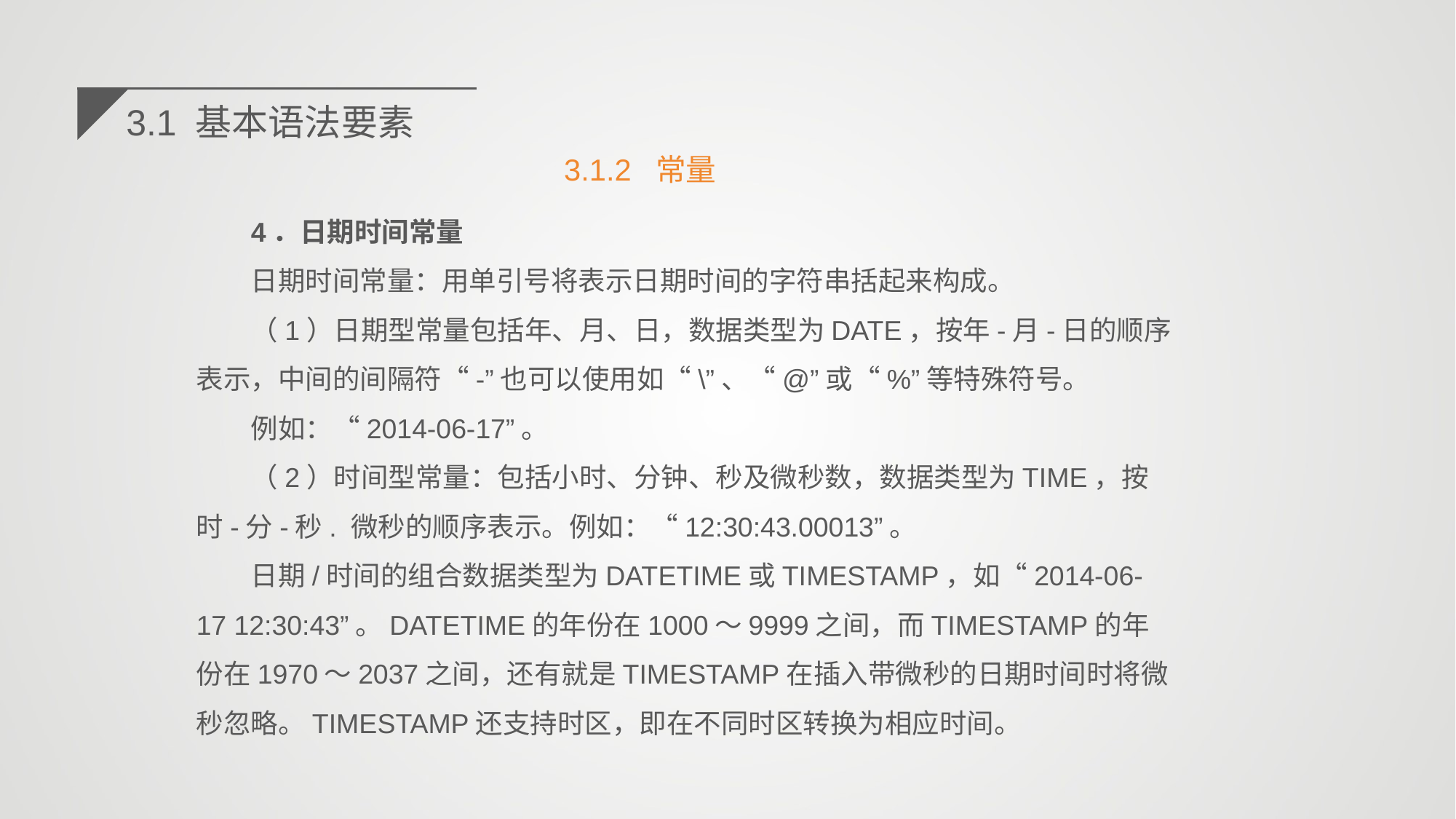

3.1 基本语法要素

3.1.2  常量
4．日期时间常量
日期时间常量：用单引号将表示日期时间的字符串括起来构成。
（1）日期型常量包括年、月、日，数据类型为DATE，按年-月-日的顺序表示，中间的间隔符“-”也可以使用如“\”、“@”或“%”等特殊符号。
例如：“2014-06-17”。
（2）时间型常量：包括小时、分钟、秒及微秒数，数据类型为TIME，按时-分-秒. 微秒的顺序表示。例如：“12:30:43.00013”。
日期/时间的组合数据类型为DATETIME或TIMESTAMP，如“2014-06-17 12:30:43”。DATETIME的年份在1000～9999之间，而TIMESTAMP的年份在1970～2037之间，还有就是TIMESTAMP在插入带微秒的日期时间时将微秒忽略。TIMESTAMP还支持时区，即在不同时区转换为相应时间。